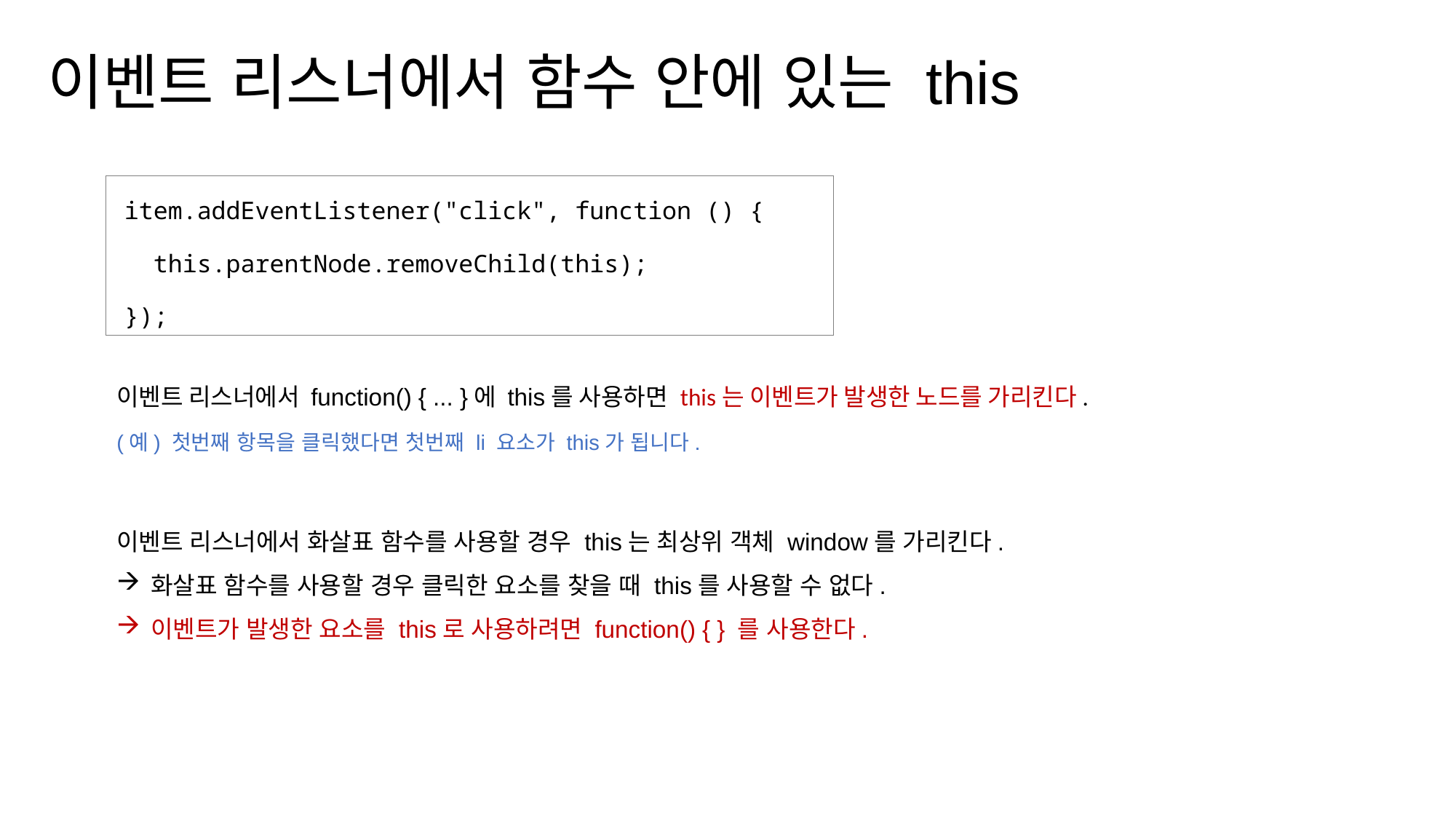

이벤트 리스너에서 함수 안에 있는 this
item.addEventListener("click", function () {
  this.parentNode.removeChild(this);
});
이벤트 리스너에서 function() { ... }에 this를 사용하면 this는 이벤트가 발생한 노드를 가리킨다.
(예) 첫번째 항목을 클릭했다면 첫번째 li 요소가 this가 됩니다.
이벤트 리스너에서 화살표 함수를 사용할 경우 this는 최상위 객체 window를 가리킨다.
화살표 함수를 사용할 경우 클릭한 요소를 찾을 때 this를 사용할 수 없다.
이벤트가 발생한 요소를 this로 사용하려면 function() { } 를 사용한다.